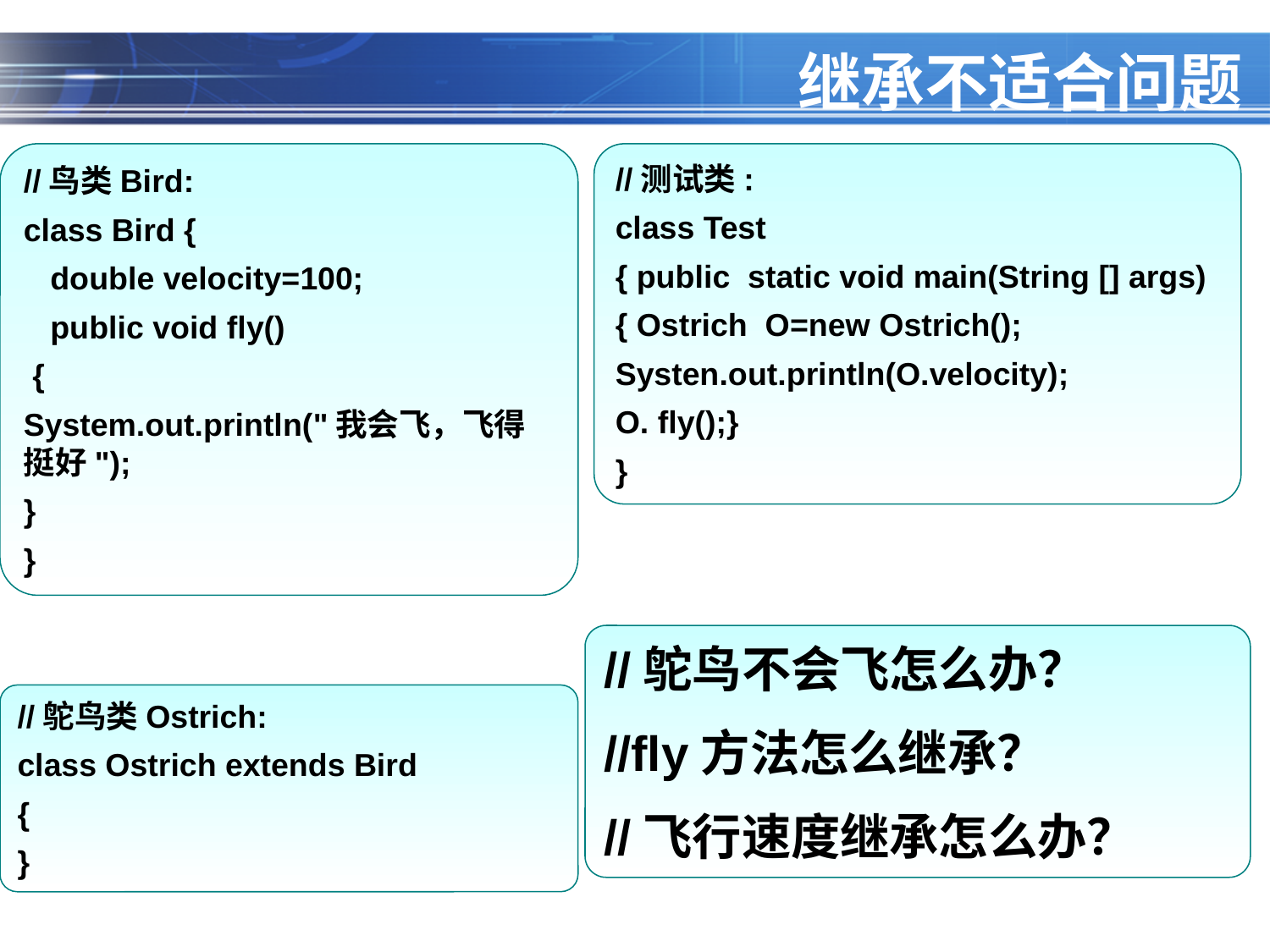

# 继承不适合问题
//鸟类Bird:
class Bird {
   double velocity=100;
   public void fly()
 {
System.out.println("我会飞，飞得挺好");
}
}
//测试类:
class Test
{ public  static void main(String [] args)
{ Ostrich  O=new Ostrich();
Systen.out.println(O.velocity);
O. fly();}
}
//鸵鸟不会飞怎么办？
//fly方法怎么继承？
//飞行速度继承怎么办？
//鸵鸟类Ostrich:
class Ostrich extends Bird
{
}